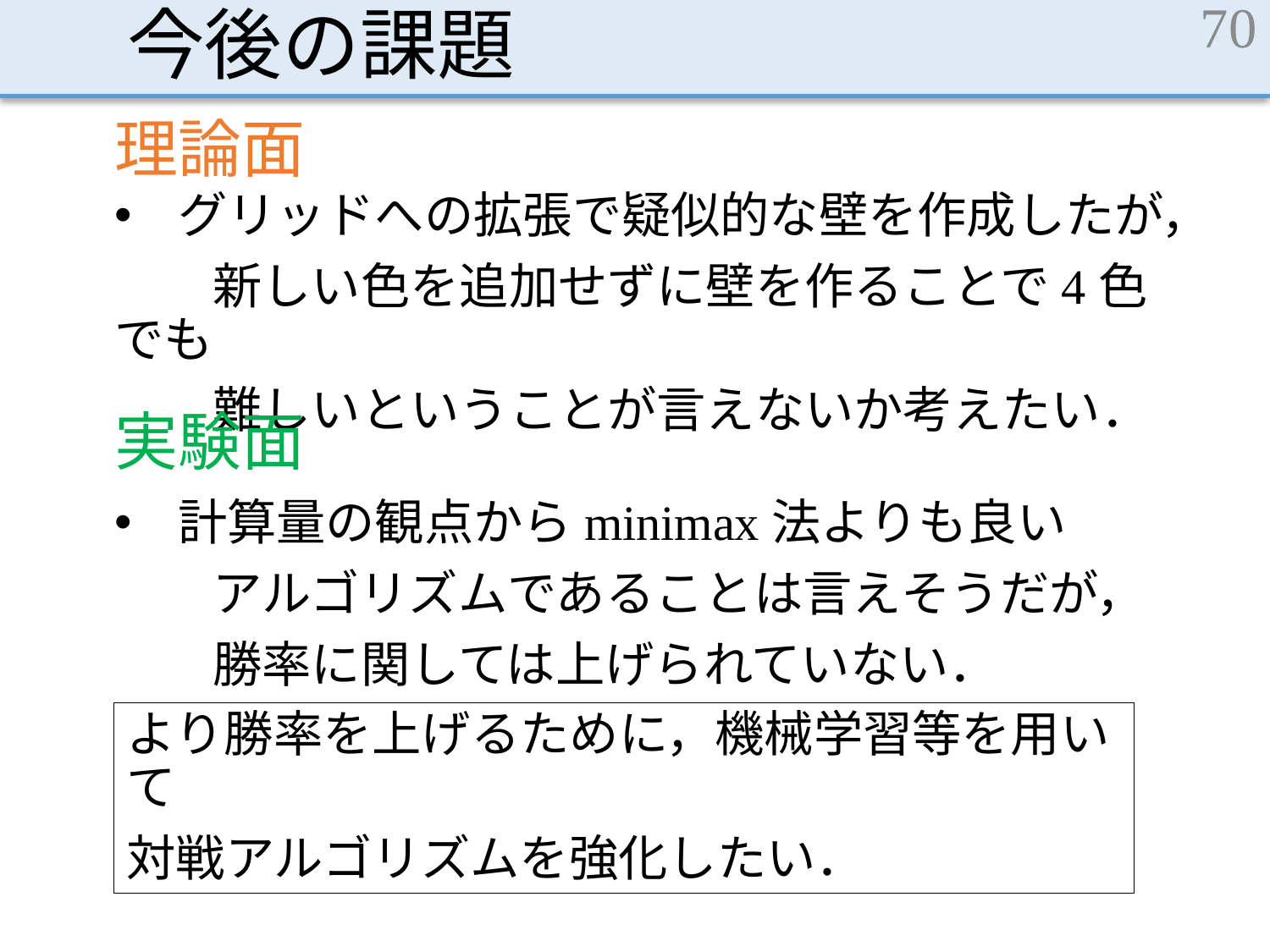

# 今後の課題
70
理論面
グリッドへの拡張で疑似的な壁を作成したが，
　　新しい色を追加せずに壁を作ることで4色でも
　　難しいということが言えないか考えたい．
実験面
計算量の観点からminimax法よりも良い
　　アルゴリズムであることは言えそうだが，
　　勝率に関しては上げられていない．
より勝率を上げるために，機械学習等を用いて
対戦アルゴリズムを強化したい．